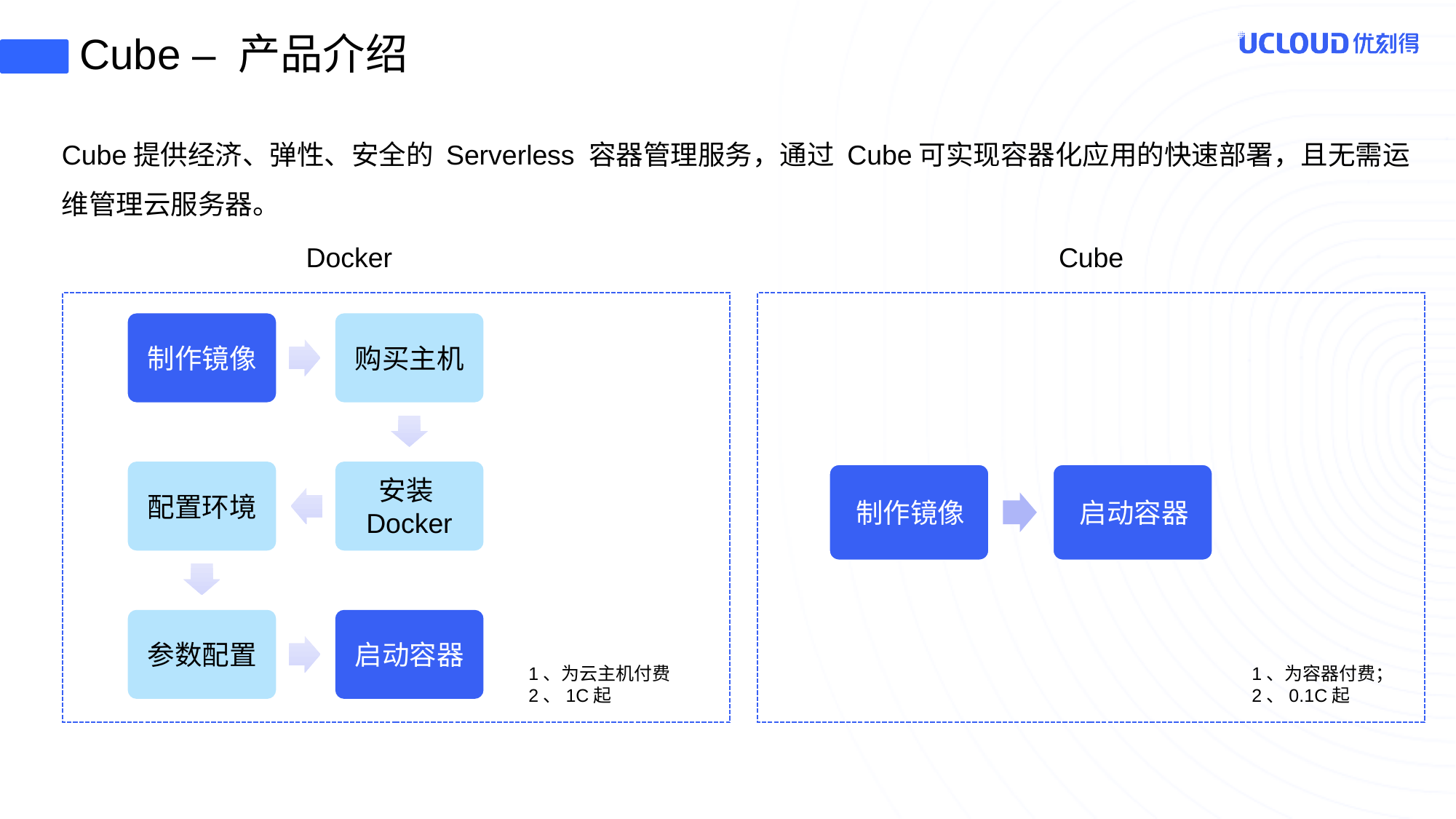

Cube – 产品介绍

Cube提供经济、弹性、安全的 Serverless 容器管理服务，通过 Cube可实现容器化应用的快速部署，且无需运维管理云服务器。
Docker
Cube

制作镜像
购买主机

配置环境
安装Docker

参数配置
启动容器

制作镜像

启动容器
1、为云主机付费
2、1C起
1、为容器付费；
2、0.1C起